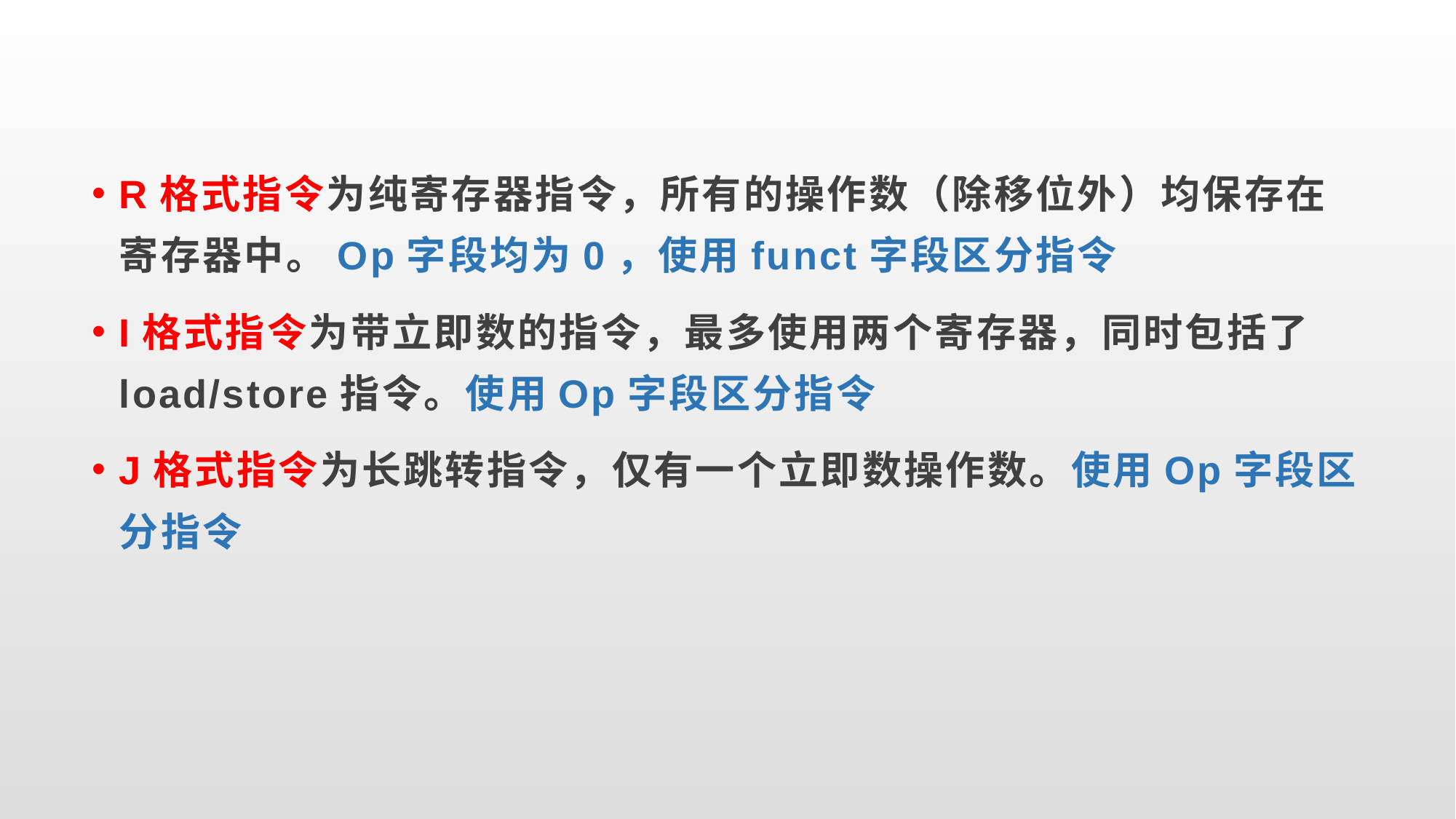

R格式指令为纯寄存器指令，所有的操作数（除移位外）均保存在寄存器中。Op字段均为0，使用funct字段区分指令
I格式指令为带立即数的指令，最多使用两个寄存器，同时包括了load/store指令。使用Op字段区分指令
J格式指令为长跳转指令，仅有一个立即数操作数。使用Op字段区分指令